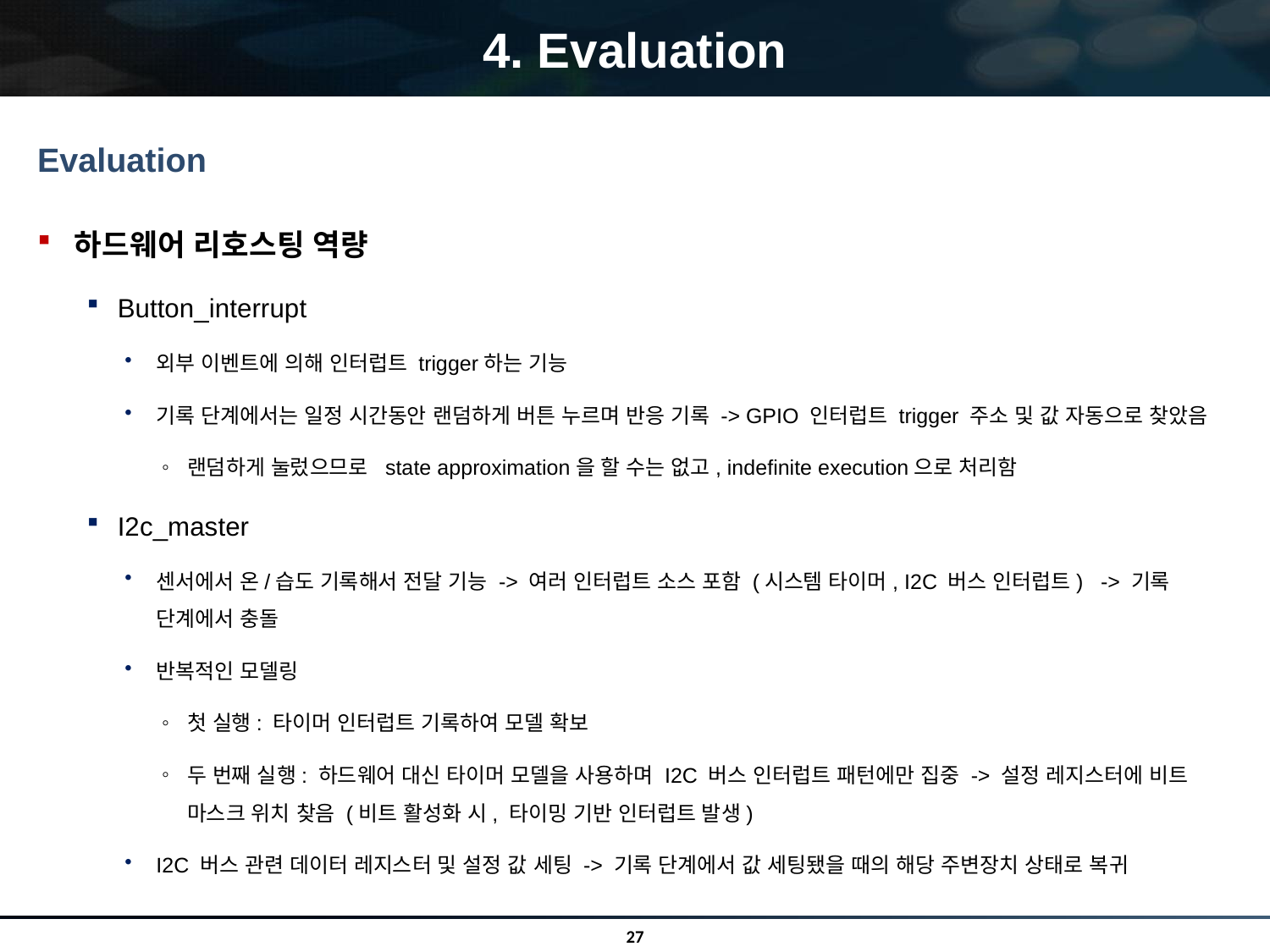

# 4. Evaluation
Evaluation
하드웨어 리호스팅 역량
Button_interrupt
외부 이벤트에 의해 인터럽트 trigger하는 기능
기록 단계에서는 일정 시간동안 랜덤하게 버튼 누르며 반응 기록 -> GPIO 인터럽트 trigger 주소 및 값 자동으로 찾았음
랜덤하게 눌렀으므로  state approximation을 할 수는 없고, indefinite execution으로 처리함
I2c_master
센서에서 온/습도 기록해서 전달 기능 -> 여러 인터럽트 소스 포함 (시스템 타이머, I2C 버스 인터럽트)   -> 기록 단계에서 충돌
반복적인 모델링
첫 실행: 타이머 인터럽트 기록하여 모델 확보
두 번째 실행: 하드웨어 대신 타이머 모델을 사용하며 I2C 버스 인터럽트 패턴에만 집중 -> 설정 레지스터에 비트 마스크 위치 찾음 (비트 활성화 시, 타이밍 기반 인터럽트 발생)
I2C 버스 관련 데이터 레지스터 및 설정 값 세팅 -> 기록 단계에서 값 세팅됐을 때의 해당 주변장치 상태로 복귀